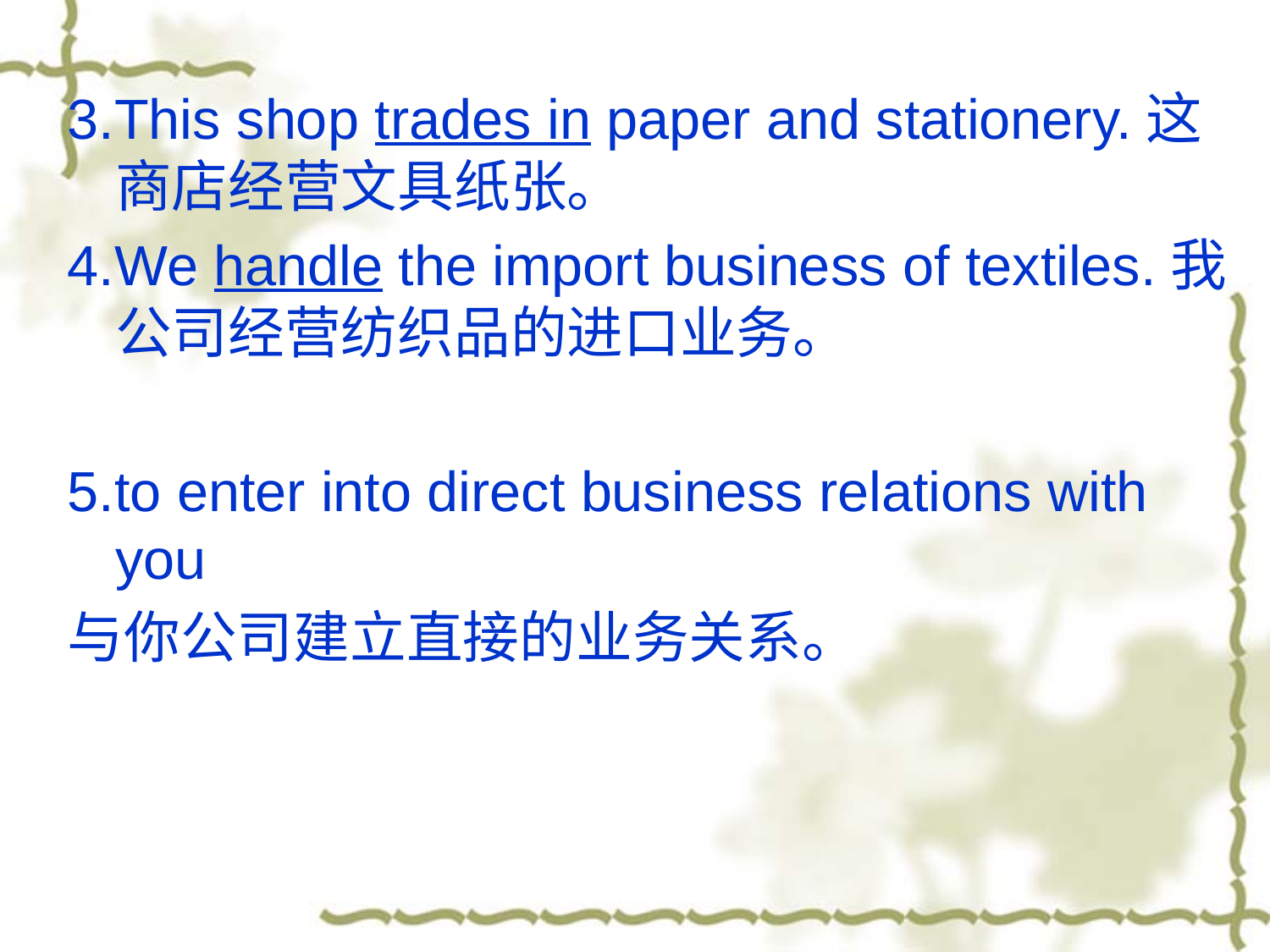

3.This shop trades in paper and stationery.这商店经营文具纸张。
4.We handle the import business of textiles.我公司经营纺织品的进口业务。

5.to enter into direct business relations with you
与你公司建立直接的业务关系。